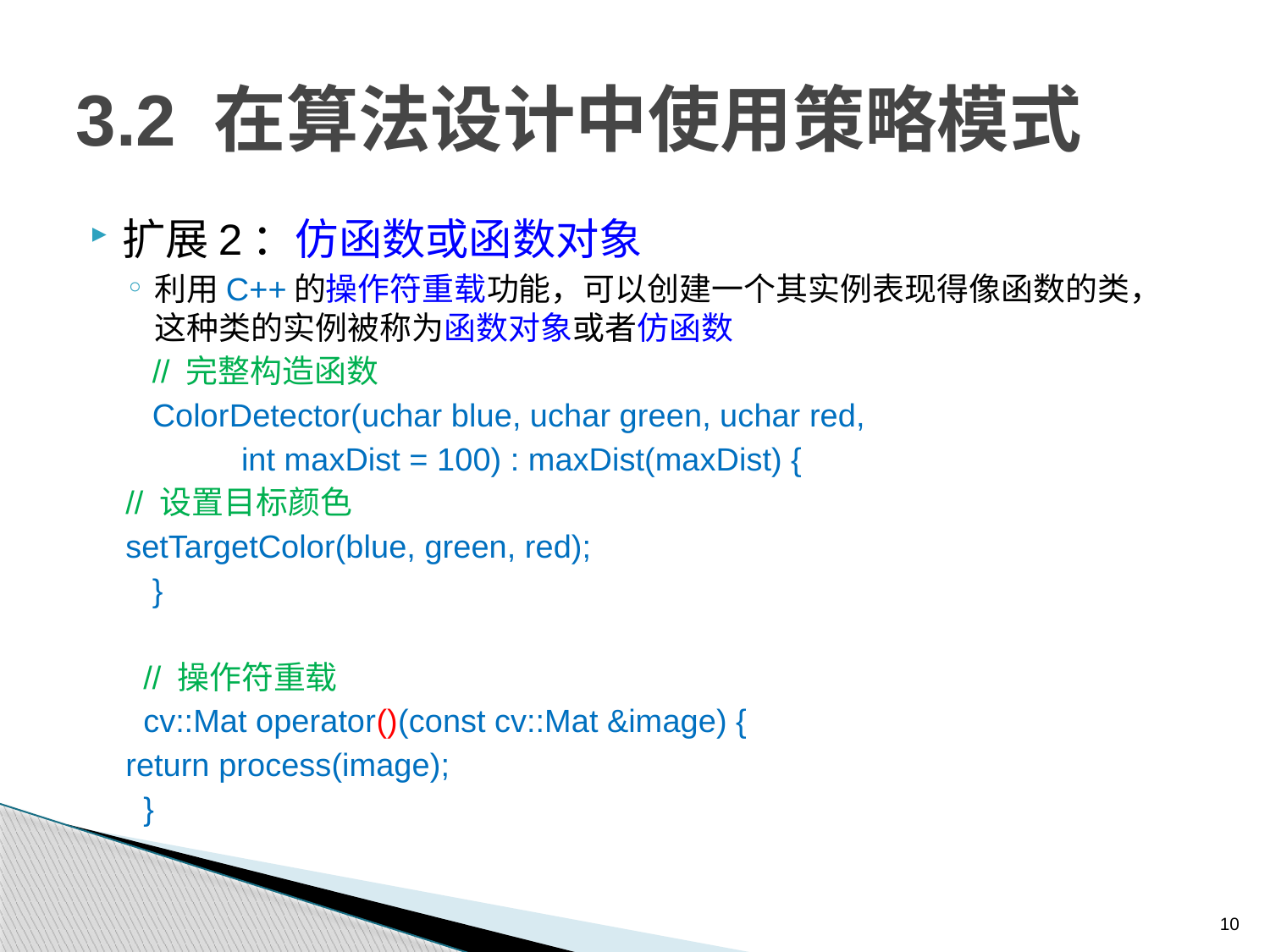

# 3.2 在算法设计中使用策略模式
扩展2：仿函数或函数对象
利用C++的操作符重载功能，可以创建一个其实例表现得像函数的类，这种类的实例被称为函数对象或者仿函数
   // 完整构造函数
   ColorDetector(uchar blue, uchar green, uchar red,
   	int maxDist = 100) : maxDist(maxDist) {
		// 设置目标颜色
		setTargetColor(blue, green, red);
   }

  // 操作符重载
  cv::Mat operator()(const cv::Mat &image) {
		return process(image);
  }
10